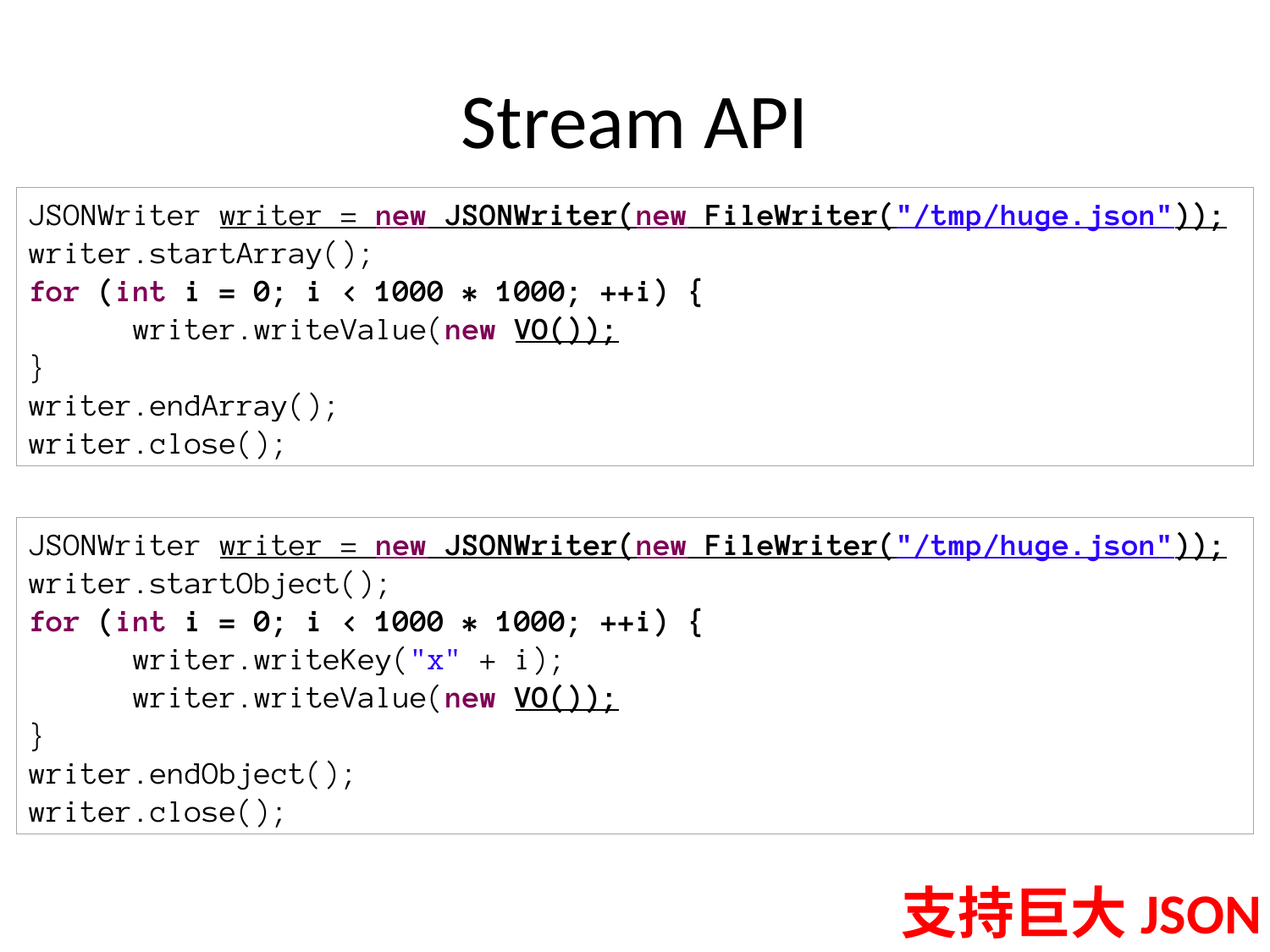

# Stream API
JSONWriter writer = new JSONWriter(new FileWriter("/tmp/huge.json"));
writer.startArray();
for (int i = 0; i < 1000 * 1000; ++i) {
      writer.writeValue(new VO());
}
writer.endArray();
writer.close();
JSONWriter writer = new JSONWriter(new FileWriter("/tmp/huge.json"));
writer.startObject();
for (int i = 0; i < 1000 * 1000; ++i) {
      writer.writeKey("x" + i);
      writer.writeValue(new VO());
}
writer.endObject();
writer.close();
支持巨大JSON